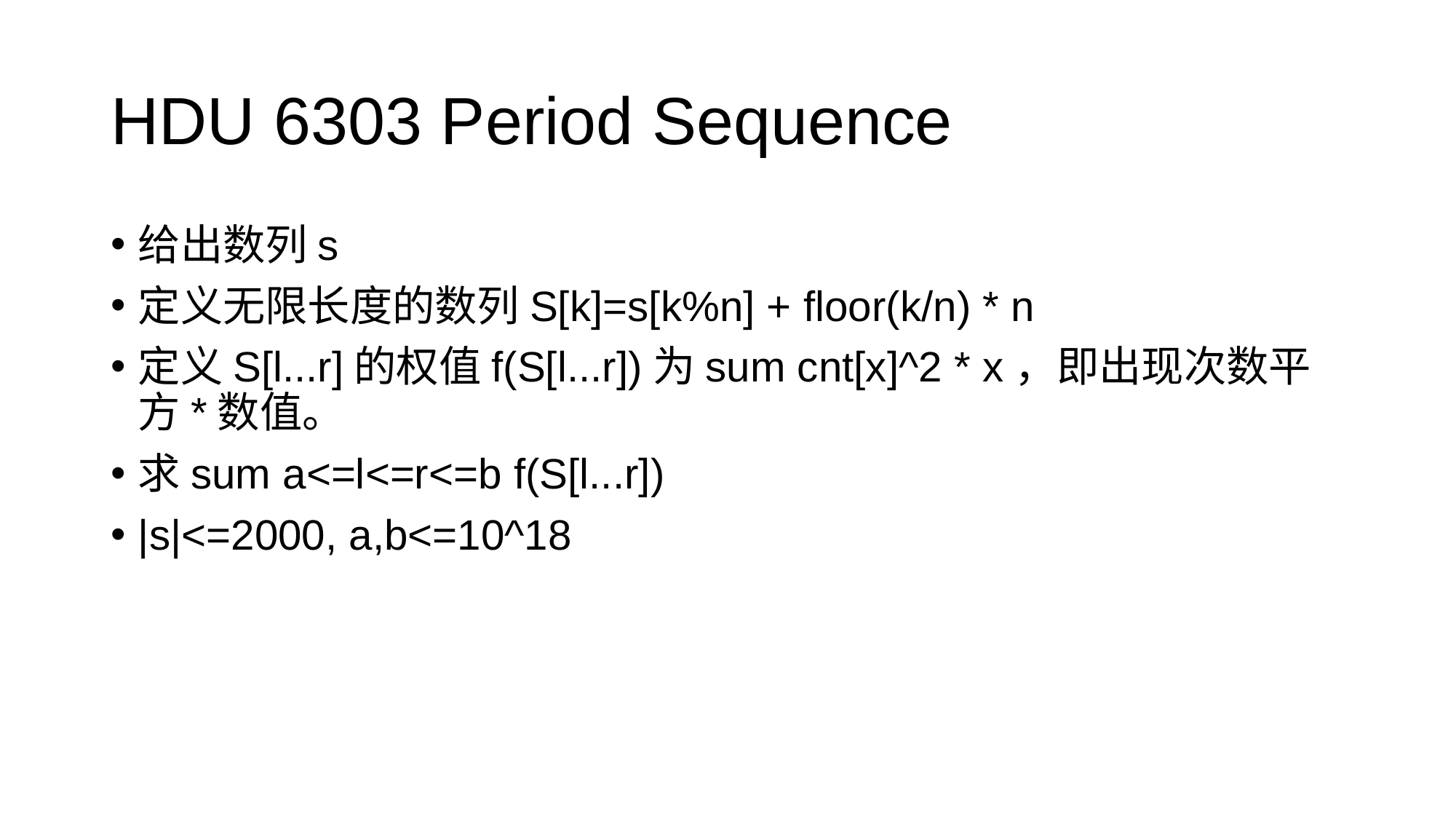

# HDU 6303 Period Sequence
给出数列s
定义无限长度的数列S[k]=s[k%n] + floor(k/n) * n
定义S[l...r]的权值f(S[l...r])为sum cnt[x]^2 * x，即出现次数平方*数值。
求sum a<=l<=r<=b f(S[l...r])
|s|<=2000, a,b<=10^18